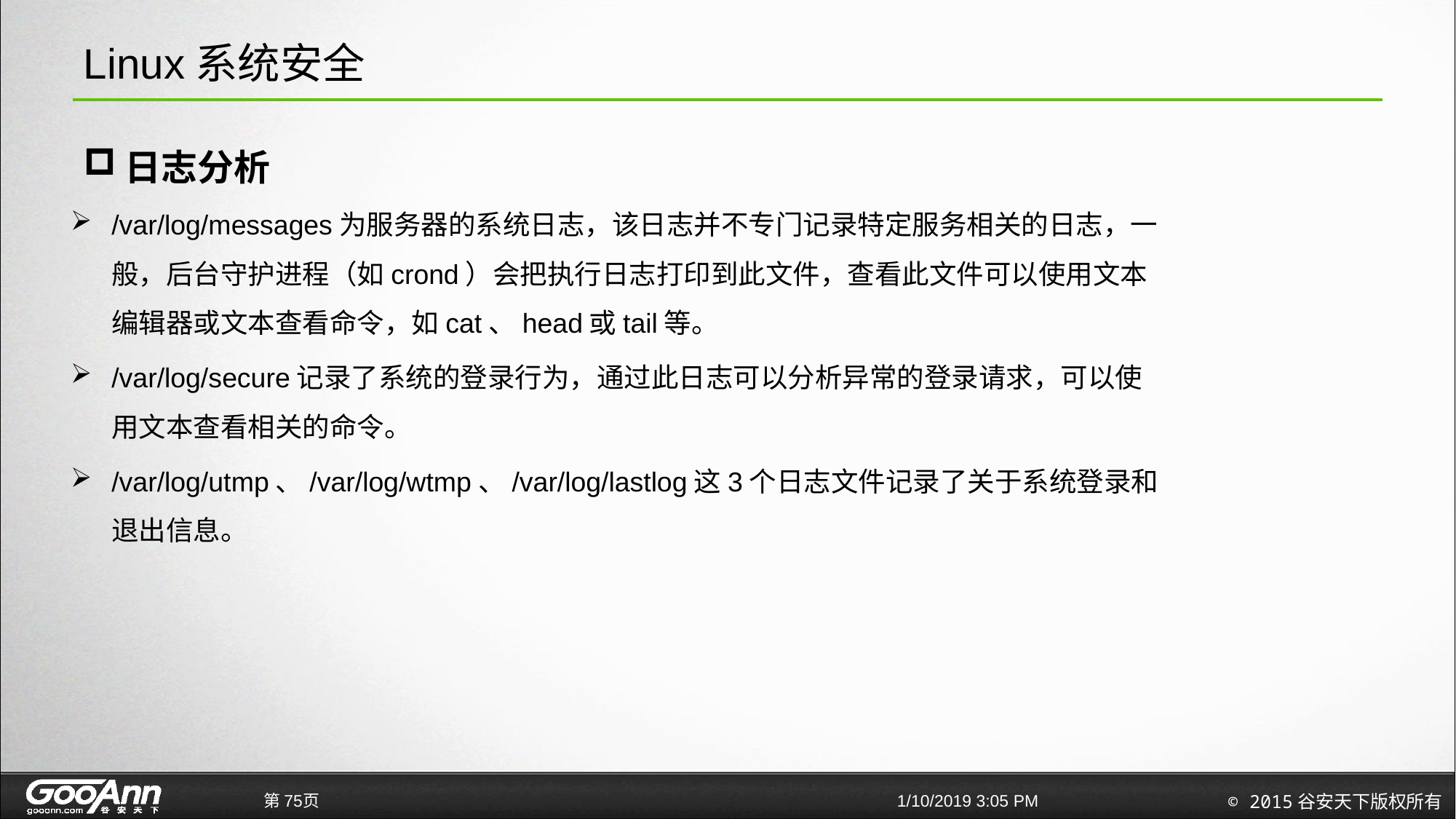

# Linux系统安全
日志分析
/var/log/messages为服务器的系统日志，该日志并不专门记录特定服务相关的日志，一般，后台守护进程（如crond）会把执行日志打印到此文件，查看此文件可以使用文本编辑器或文本查看命令，如cat、head或tail等。
/var/log/secure记录了系统的登录行为，通过此日志可以分析异常的登录请求，可以使用文本查看相关的命令。
/var/log/utmp、/var/log/wtmp、/var/log/lastlog这3个日志文件记录了关于系统登录和退出信息。